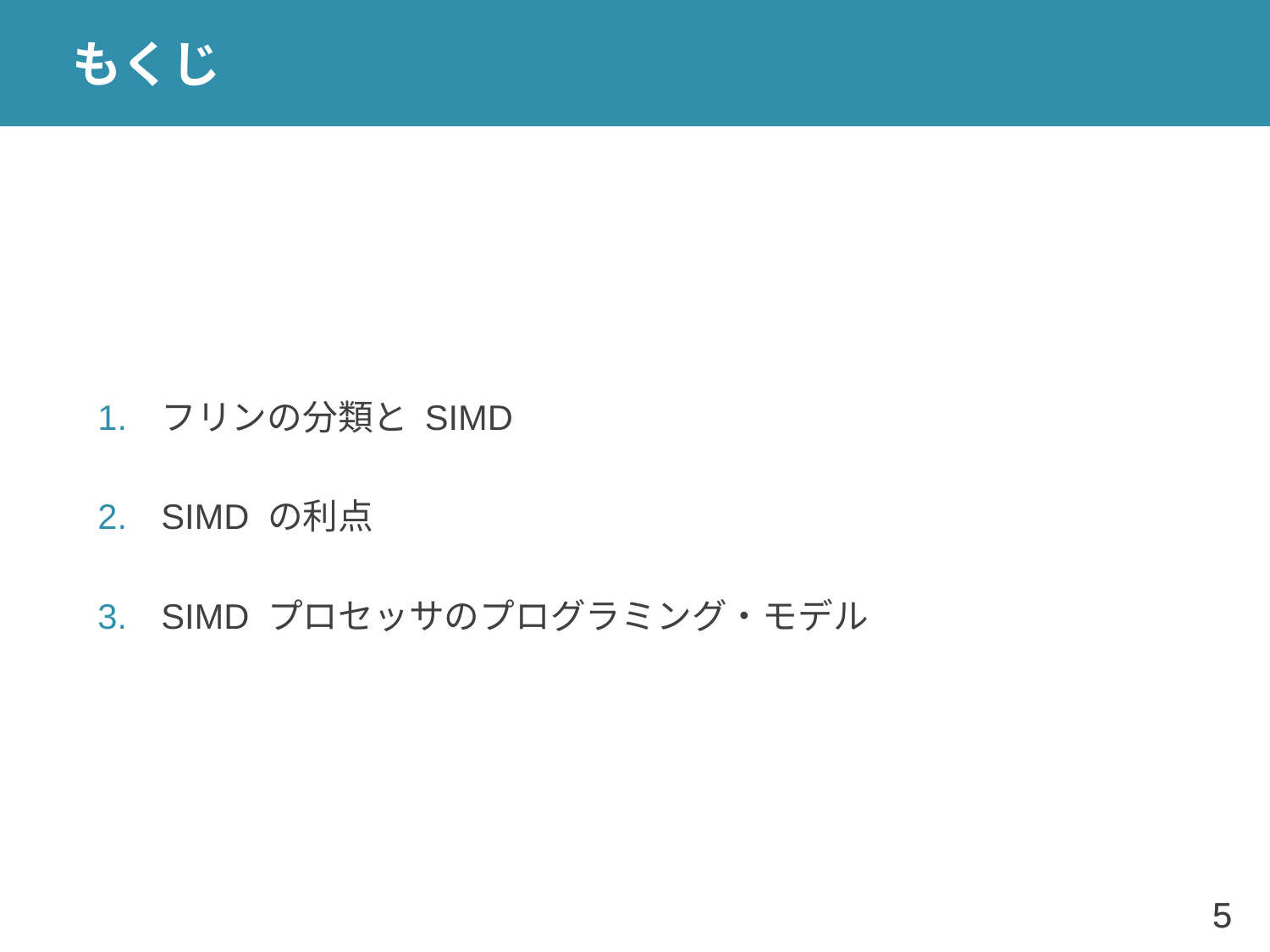

# もくじ
フリンの分類と SIMD
SIMD の利点
SIMD プロセッサのプログラミング・モデル